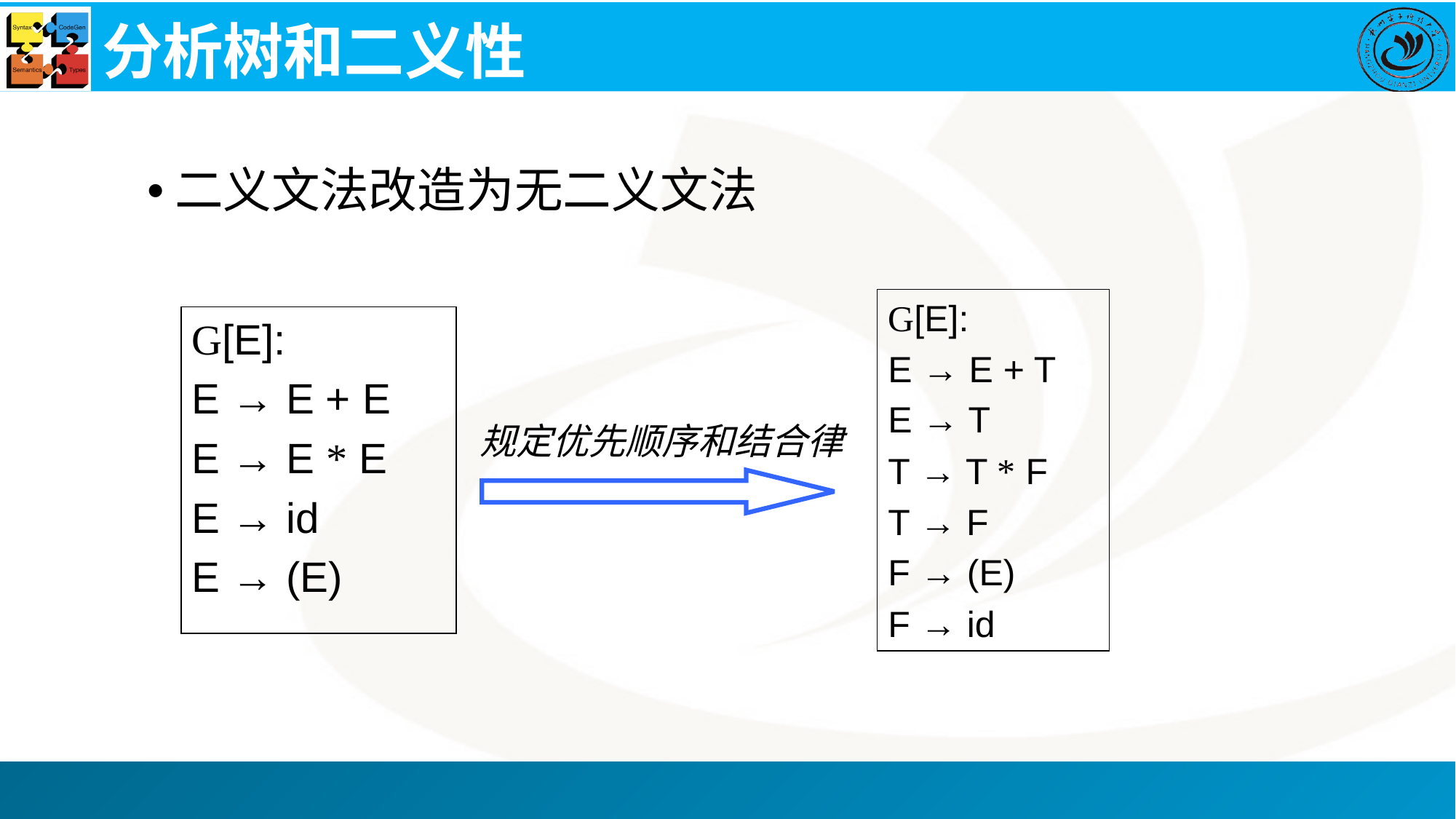

# 分析树和二义性
二义文法改造为无二义文法
G[E]:
E → E + T
E → T
T → T * F
T → F
F → (E)
F → id
G[E]:
E → E + E
E → E * E
E → id
E → (E)
规定优先顺序和结合律

70